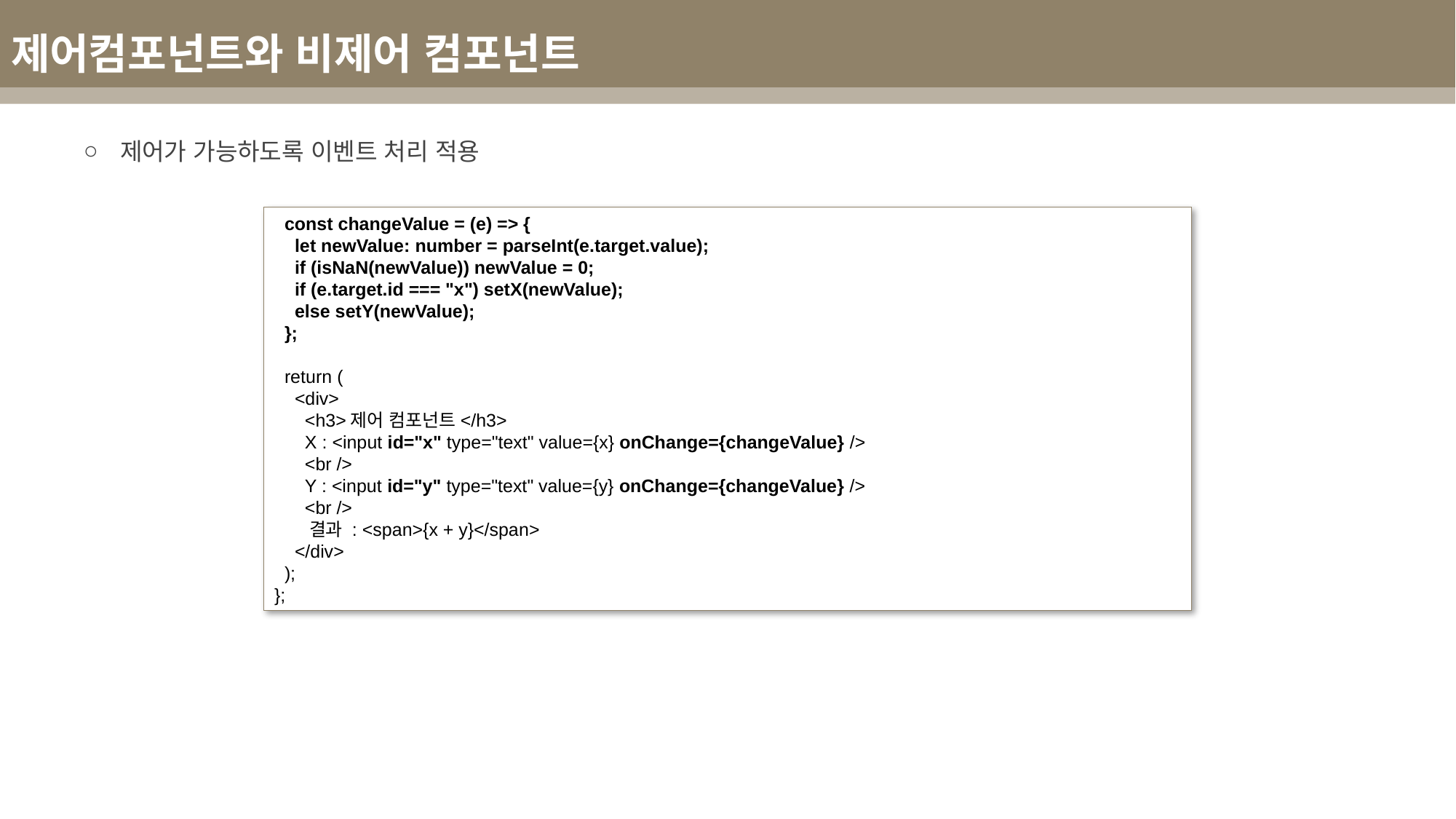

제어컴포넌트와 비제어 컴포넌트
제어가 가능하도록 이벤트 처리 적용

  const changeValue = (e) => {
    let newValue: number = parseInt(e.target.value);
    if (isNaN(newValue)) newValue = 0;
    if (e.target.id === "x") setX(newValue);
    else setY(newValue);
  };

  return (
    <div>
      <h3>제어 컴포넌트</h3>
      X : <input id="x" type="text" value={x} onChange={changeValue} />
      <br />
      Y : <input id="y" type="text" value={y} onChange={changeValue} />
      <br />
      결과 : <span>{x + y}</span>
    </div>
  );
};